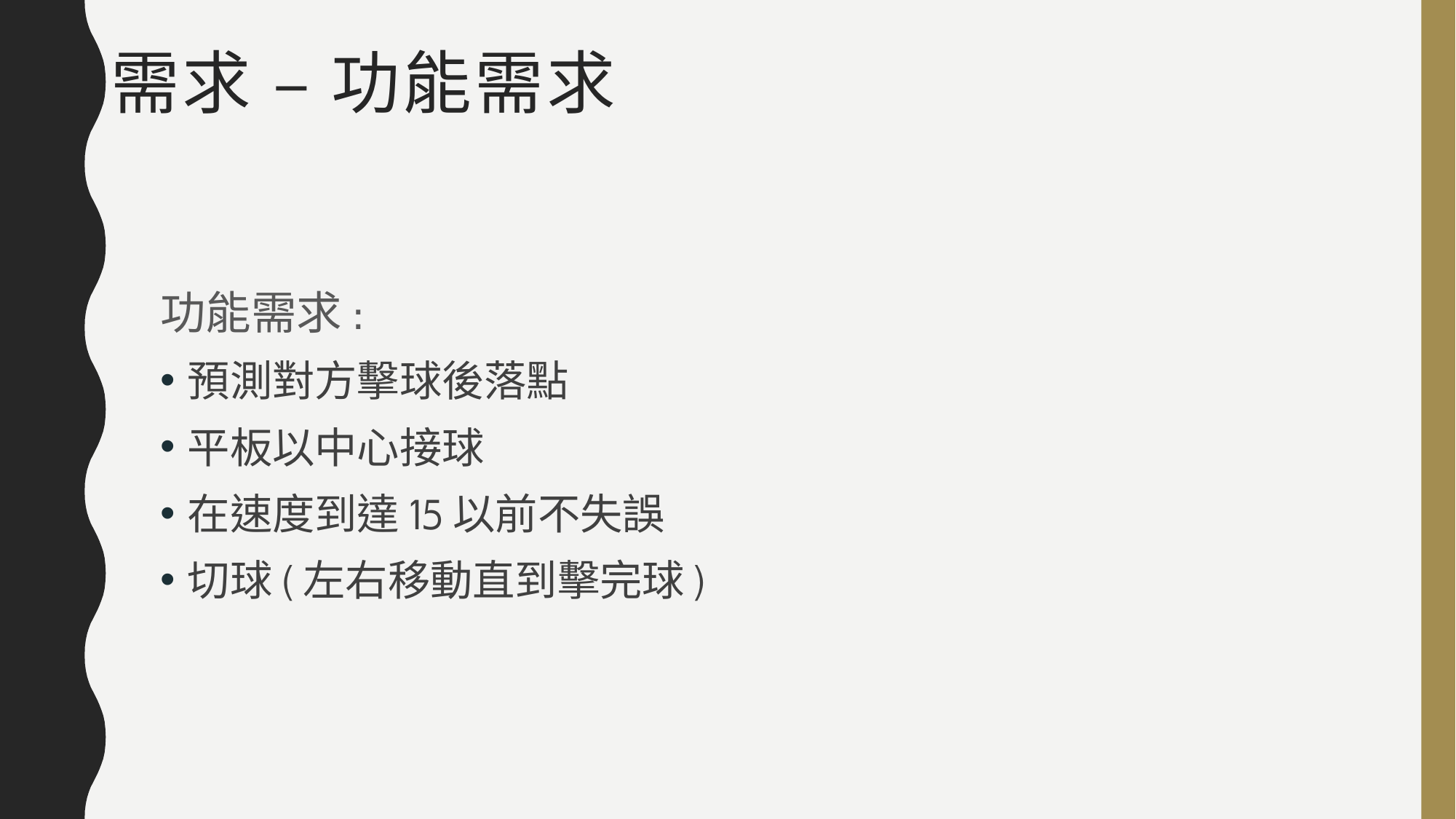

# 需求 – 功能需求
功能需求:
預測對方擊球後落點
平板以中心接球
在速度到達15以前不失誤
切球(左右移動直到擊完球)